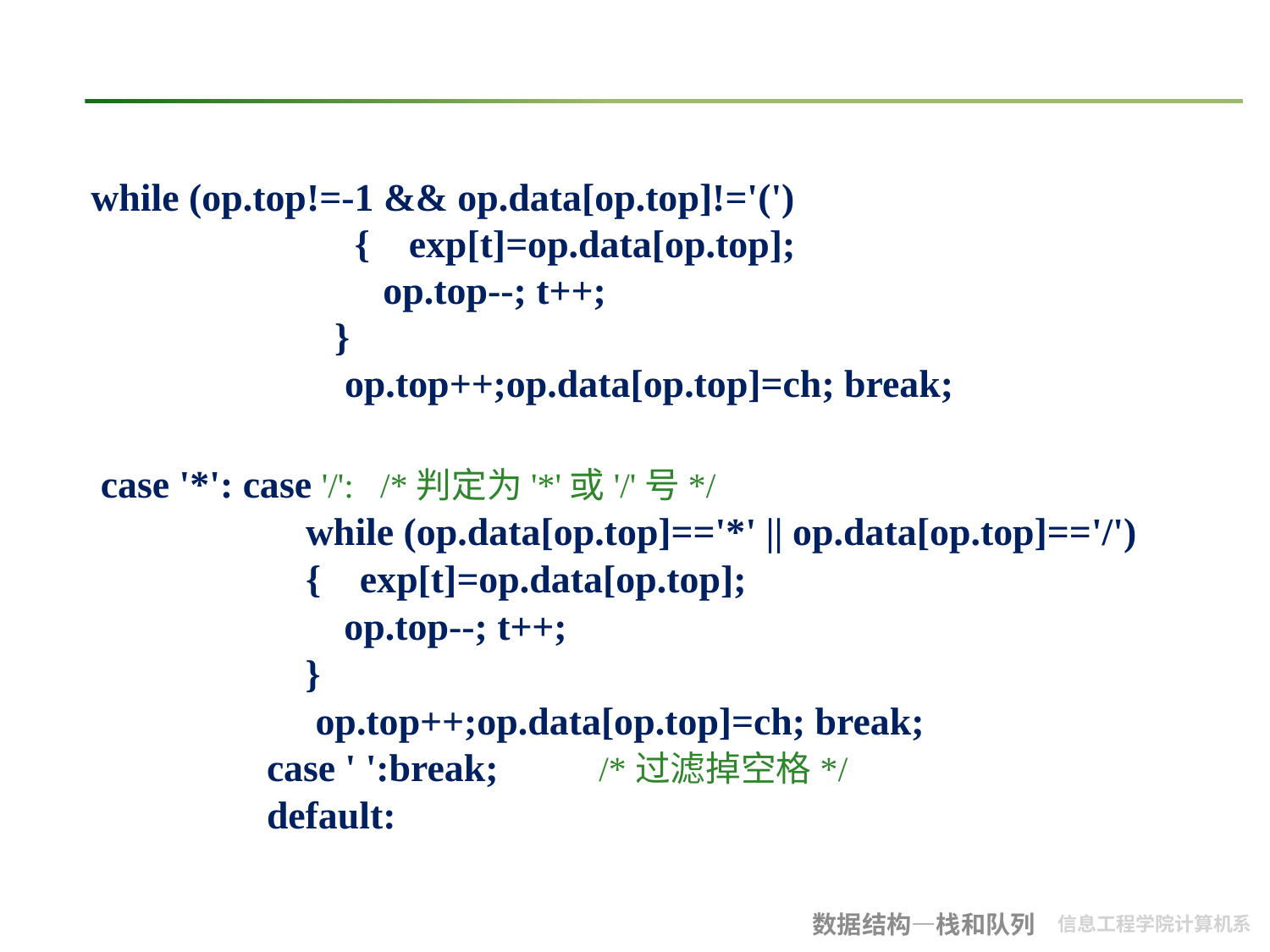

#
while (op.top!=-1 && op.data[op.top]!='(')
		 {    exp[t]=op.data[op.top];
                              op.top--; t++;
                         }
	             op.top++;op.data[op.top]=ch; break;

 case '*': case '/':   /*判定为'*'或'/'号*/
	         while (op.data[op.top]=='*' || op.data[op.top]=='/')
	         {    exp[t]=op.data[op.top];
                          op.top--; t++;
                      }
	          op.top++;op.data[op.top]=ch; break;
	     case ' ':break;	/*过滤掉空格*/
	     default: